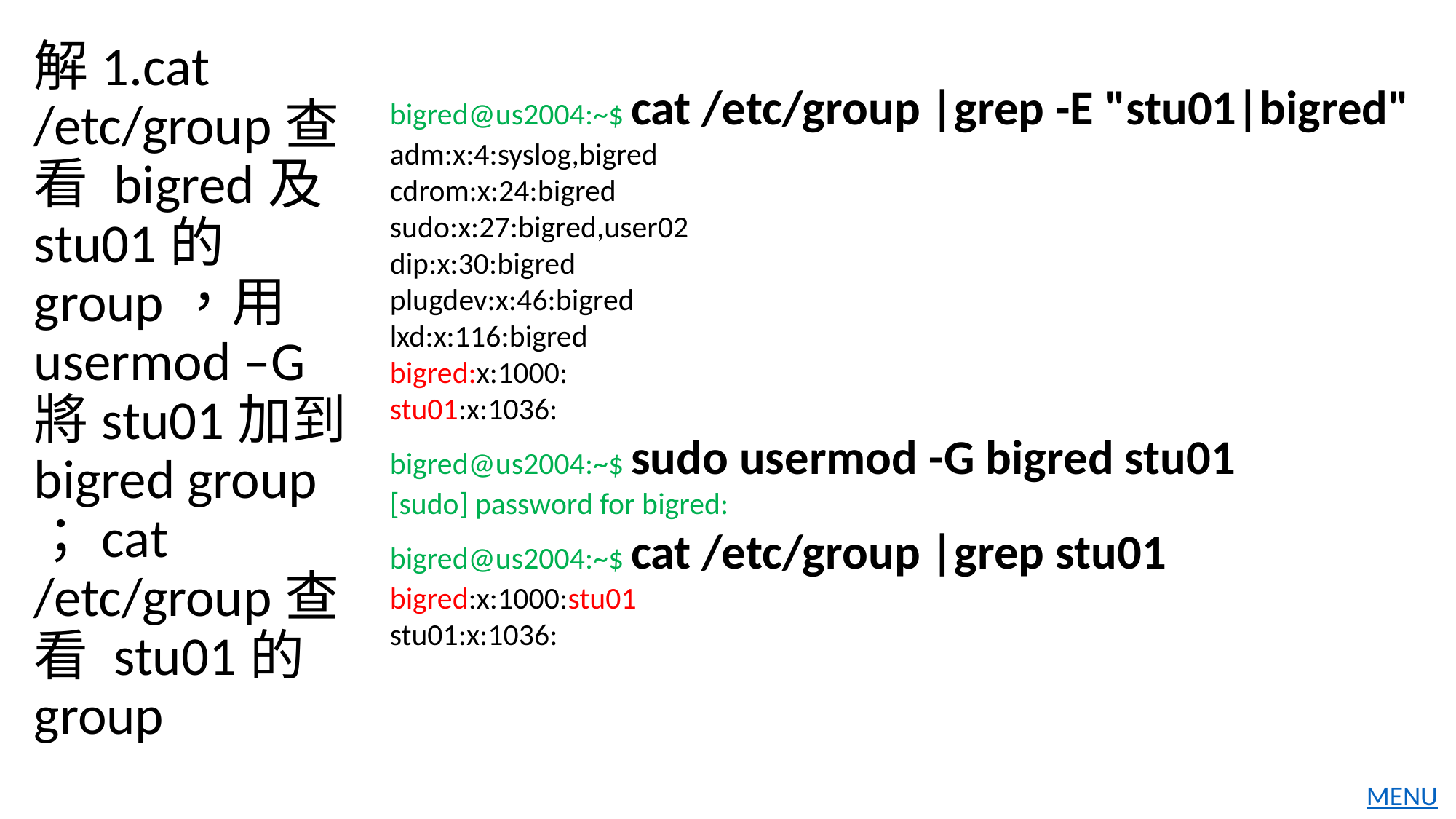

# 解1.cat /etc/group查看 bigred及stu01的group，用usermod –G將stu01加到bigred group ；cat /etc/group查看 stu01的group
bigred@us2004:~$ cat /etc/group |grep -E "stu01|bigred"
adm:x:4:syslog,bigred
cdrom:x:24:bigred
sudo:x:27:bigred,user02
dip:x:30:bigred
plugdev:x:46:bigred
lxd:x:116:bigred
bigred:x:1000:
stu01:x:1036:
bigred@us2004:~$ sudo usermod -G bigred stu01
[sudo] password for bigred:
bigred@us2004:~$ cat /etc/group |grep stu01
bigred:x:1000:stu01
stu01:x:1036: